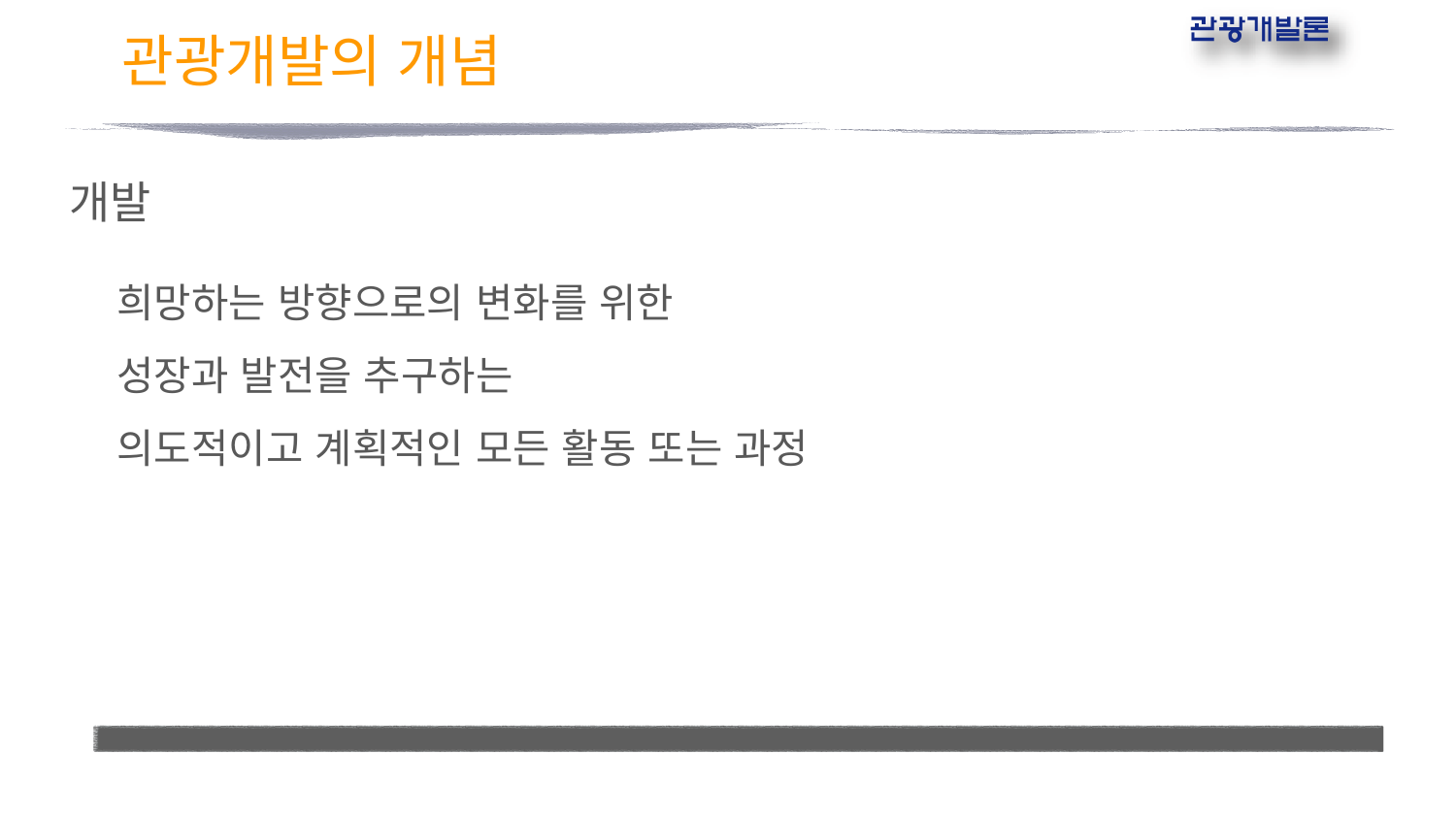

# 관광개발의 개념
개발
희망하는 방향으로의 변화를 위한
성장과 발전을 추구하는
의도적이고 계획적인 모든 활동 또는 과정